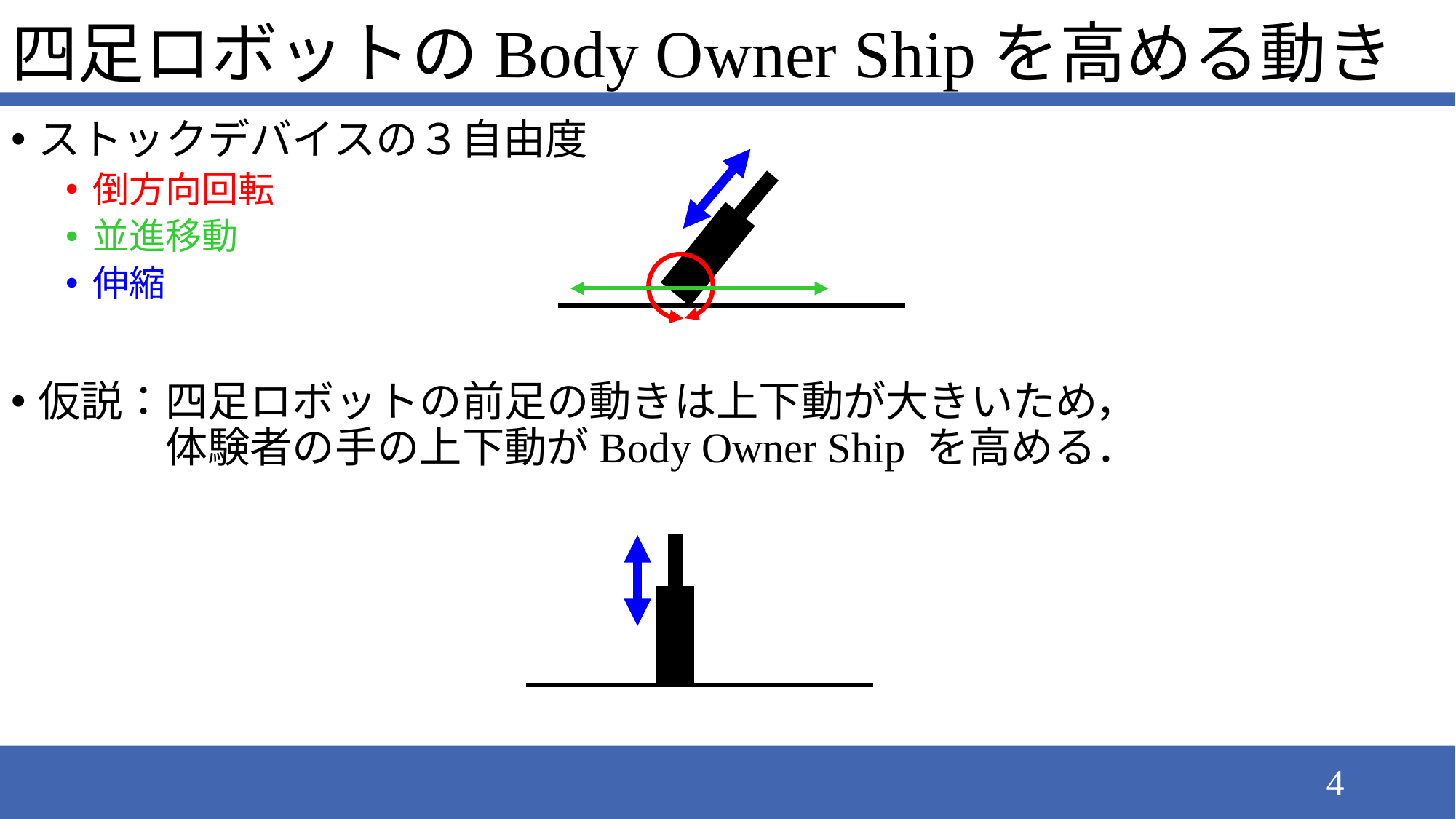

# 四足ロボットのBody Owner Shipを高める動き
ストックデバイスの３自由度
倒方向回転
並進移動
伸縮

仮説：四足ロボットの前足の動きは上下動が大きいため，
　　　体験者の手の上下動がBody Owner Ship を高める．

4